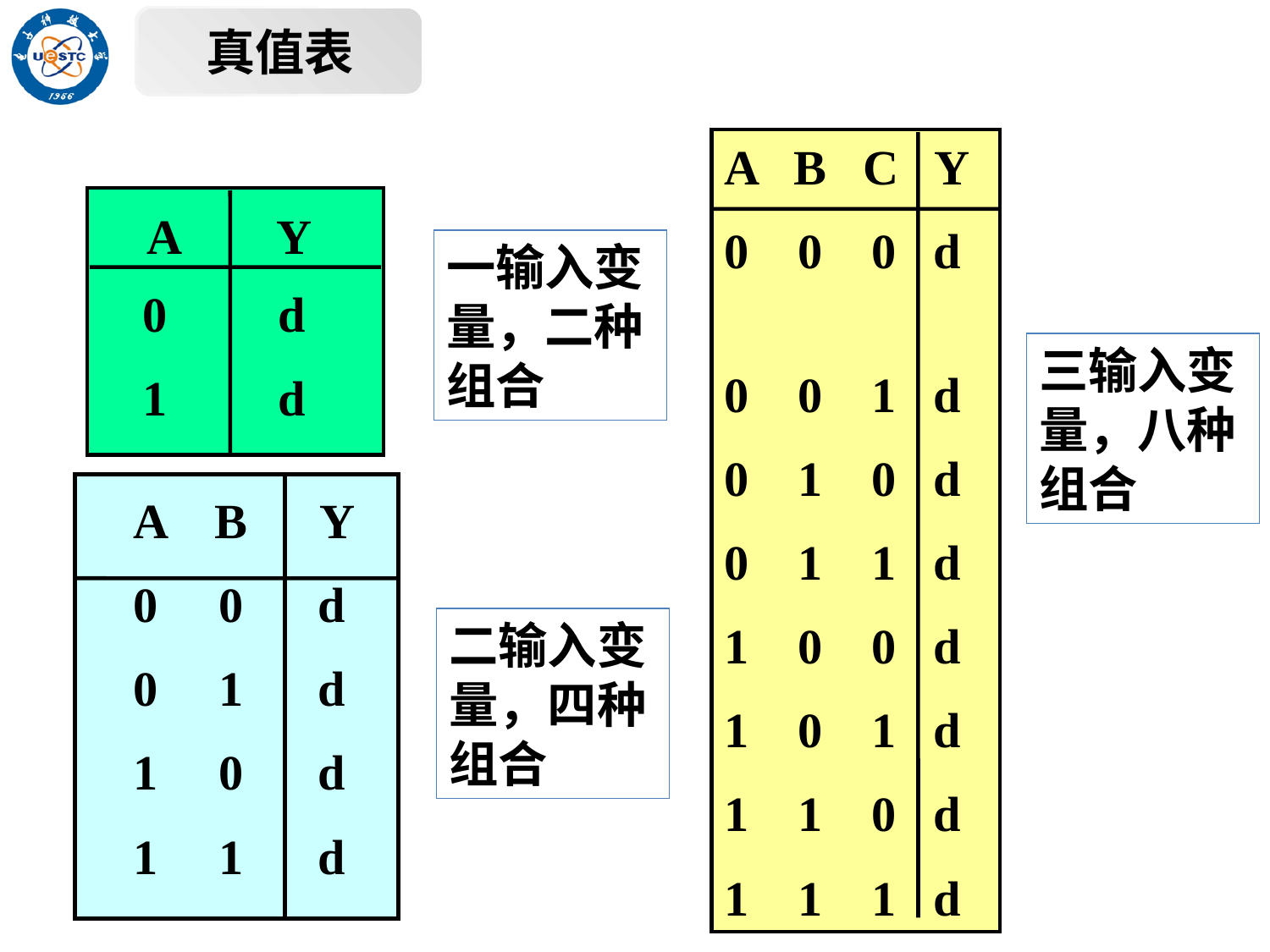

真值表
A   B   C   Y
0    0    0   d
0    0    1   d
0    1    0   d
0    1    1   d
1    0    0   d
1    0    1   d
1    1    0   d
1    1    1   d

A        Y

0         d
1         d
一输入变量，二种组合
三输入变量，八种组合

   A    B      Y
   0     0      d
   0     1      d
   1     0      d
   1     1      d

二输入变量，四种组合